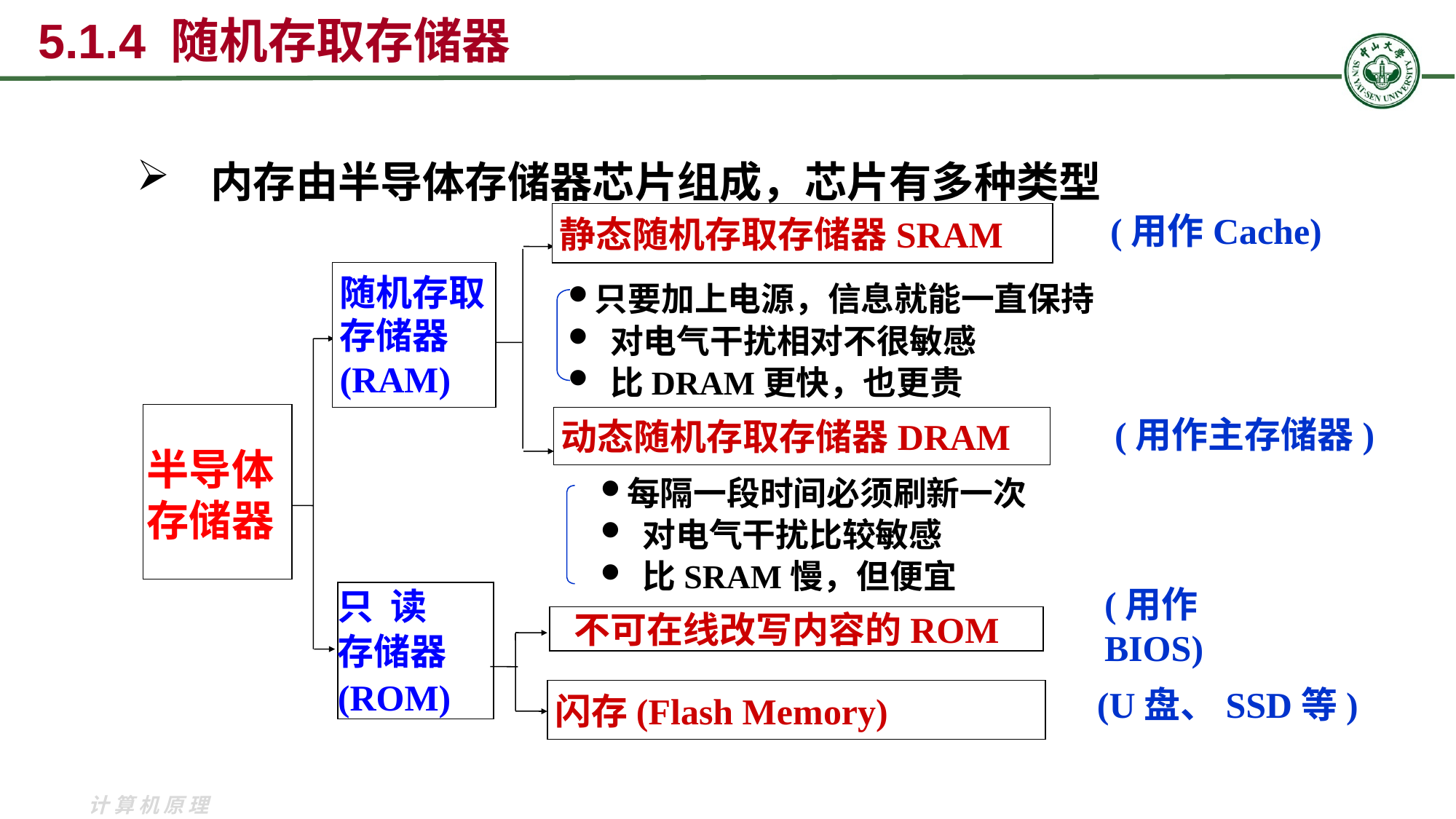

5.1.4 随机存取存储器
 内存由半导体存储器芯片组成，芯片有多种类型
静态随机存取存储器SRAM
(用作Cache)

随机存取存储器(RAM)
只要加上电源，信息就能一直保持
 对电气干扰相对不很敏感
 比DRAM更快，也更贵

半导体存储器
 (用作主存储器)
动态随机存取存储器DRAM
每隔一段时间必须刷新一次
 对电气干扰比较敏感
 比SRAM慢，但便宜

只  读
存储器
(ROM)
(用作BIOS)
 (U盘、SSD等)
 不可在线改写内容的ROM

闪存(Flash Memory)